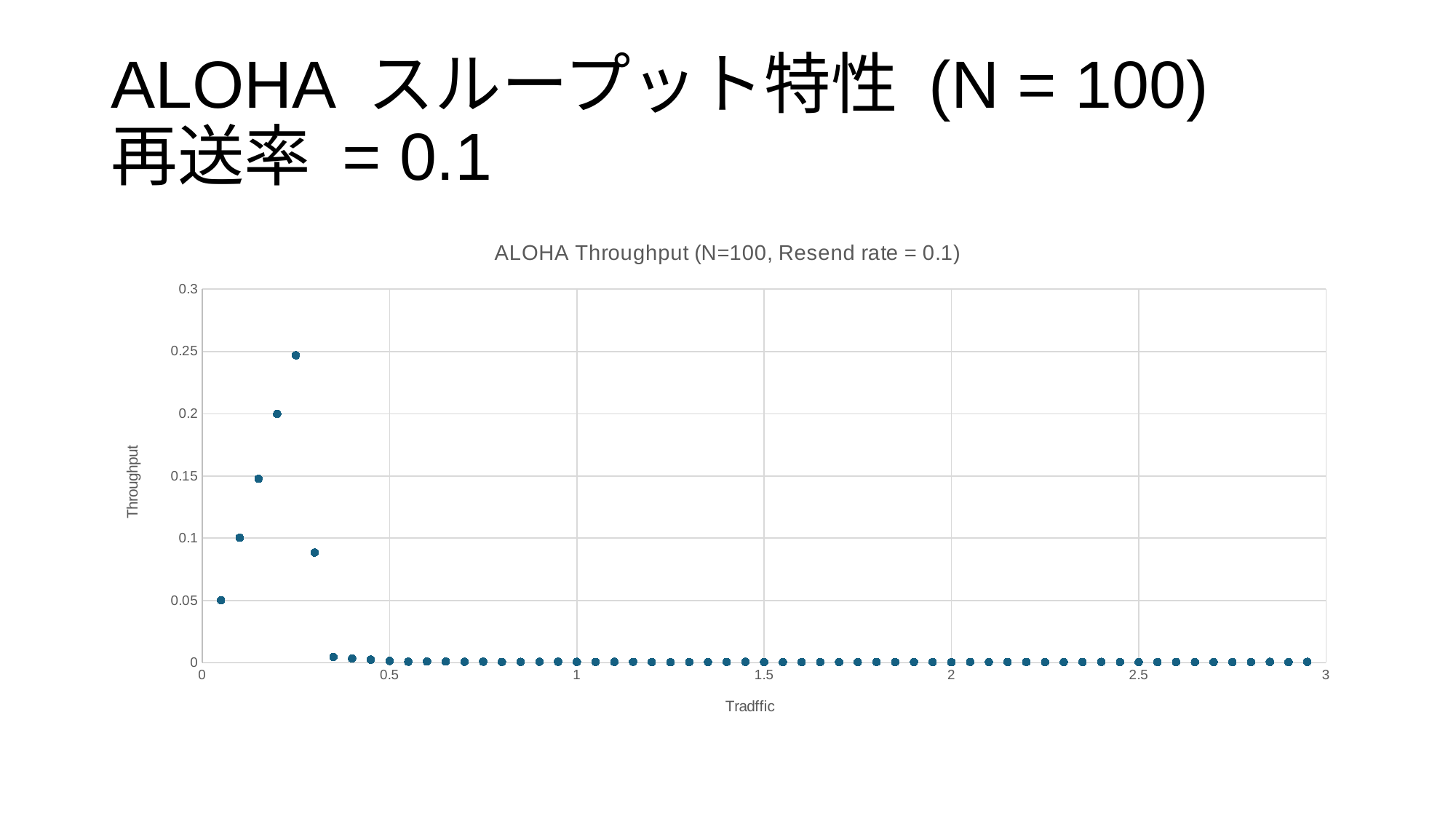

# ALOHA スループット特性 (N = 100) 再送率 = 0.1

### Chart: ALOHA Throughput (N=100, Resend rate = 0.1)

| Category | Traffic |
|---|---|